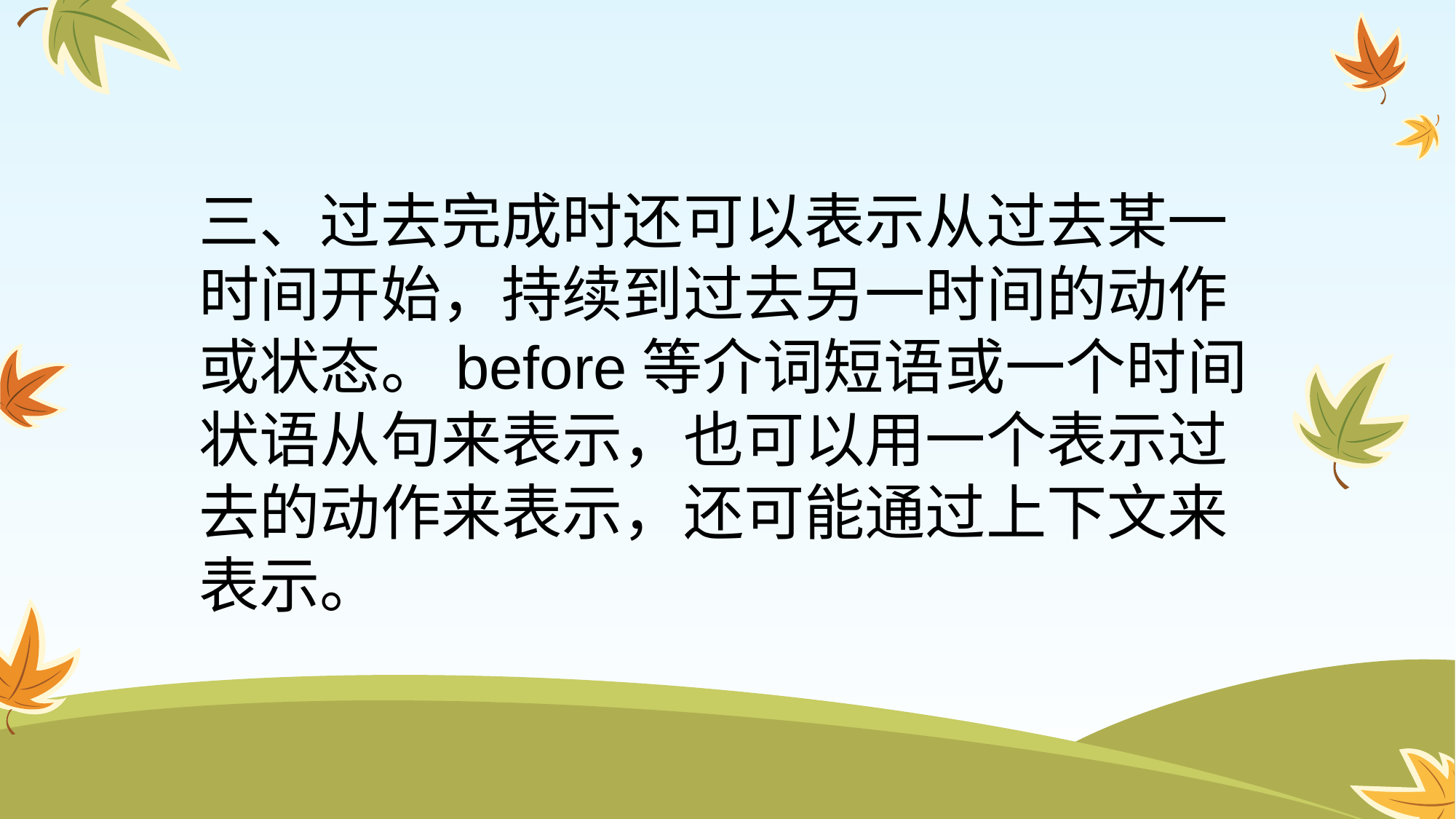

#
三、过去完成时还可以表示从过去某一时间开始，持续到过去另一时间的动作或状态。before等介词短语或一个时间状语从句来表示，也可以用一个表示过去的动作来表示，还可能通过上下文来表示。